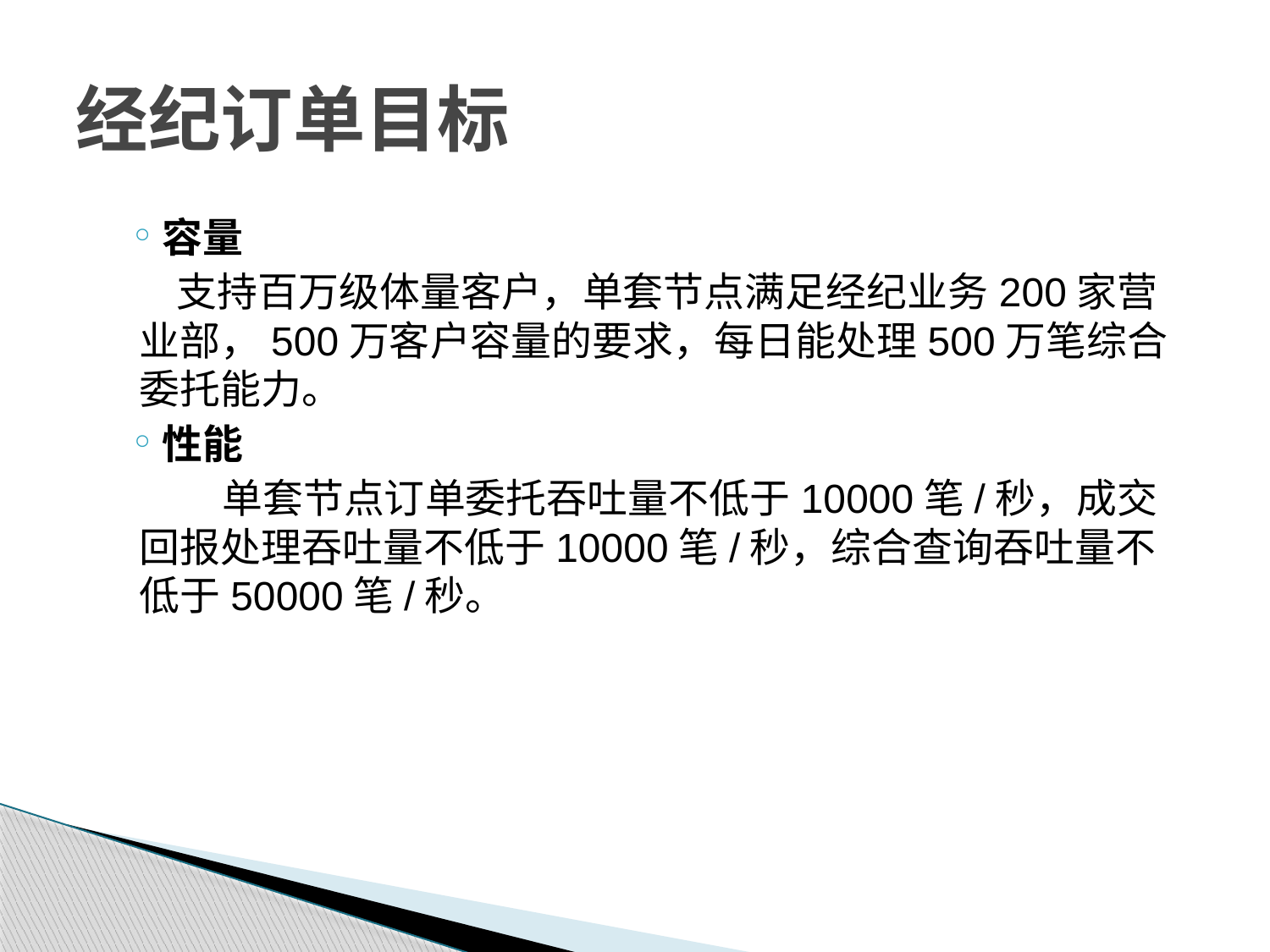

# 经纪订单目标
容量
   支持百万级体量客户，单套节点满足经纪业务200家营业部，500万客户容量的要求，每日能处理500万笔综合委托能力。
性能
        单套节点订单委托吞吐量不低于10000笔/秒，成交回报处理吞吐量不低于10000笔/秒，综合查询吞吐量不低于50000笔/秒。